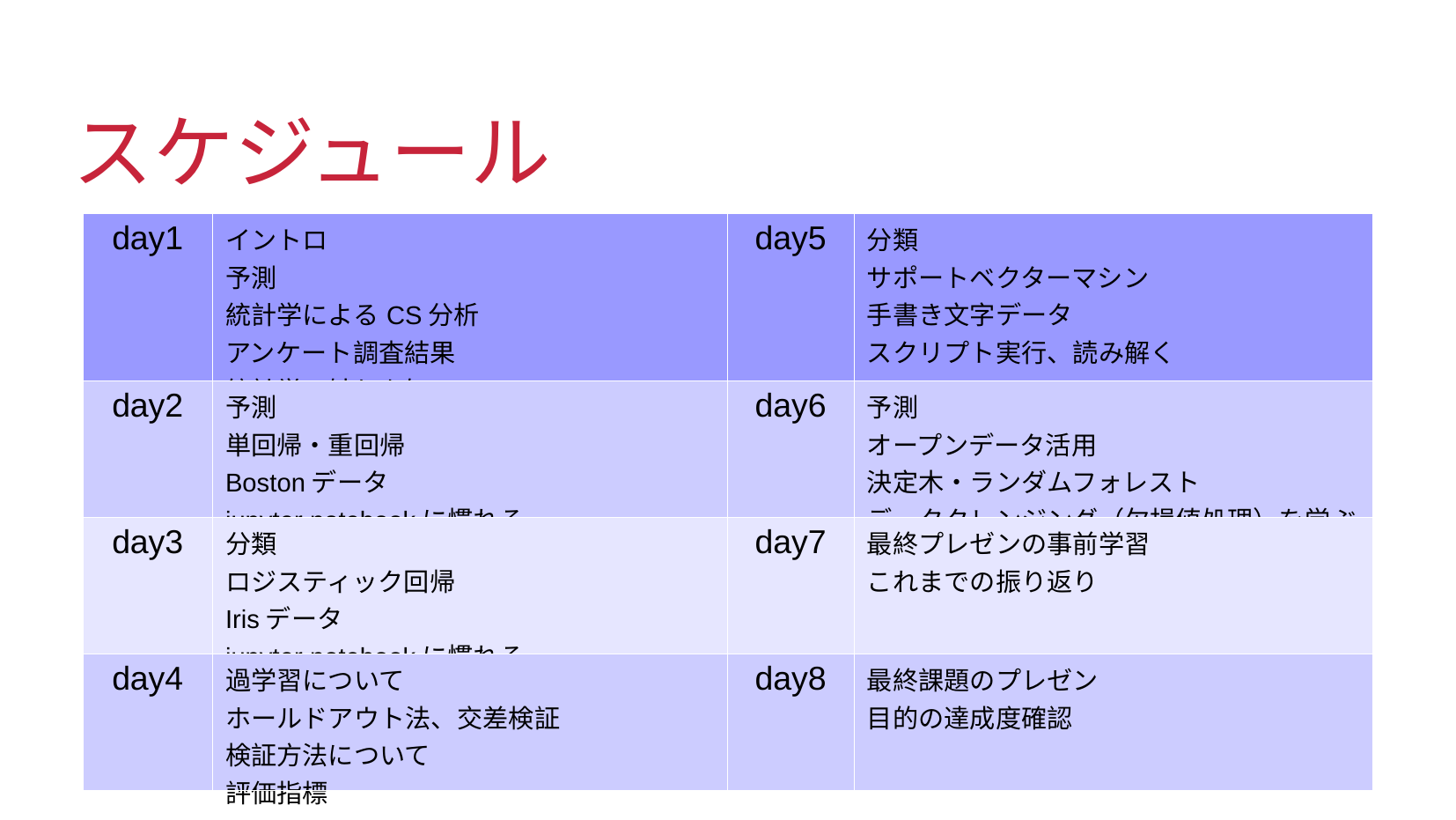

スケジュール
| day1 | イントロ 予測 統計学によるCS分析 アンケート調査結果 統計学の触りを知る | day5 | 分類 サポートベクターマシン 手書き文字データ スクリプト実行、読み解く |
| --- | --- | --- | --- |
| day2 | 予測 単回帰・重回帰 Bostonデータ jupyter notebookに慣れる | day6 | 予測 オープンデータ活用 決定木・ランダムフォレスト データクレンジング（欠損値処理）を学ぶ |
| day3 | 分類 ロジスティック回帰 Irisデータ jupyter notebookに慣れる | day7 | 最終プレゼンの事前学習 これまでの振り返り |
| day4 | 過学習について ホールドアウト法、交差検証 検証方法について 評価指標 | day8 | 最終課題のプレゼン 目的の達成度確認 |